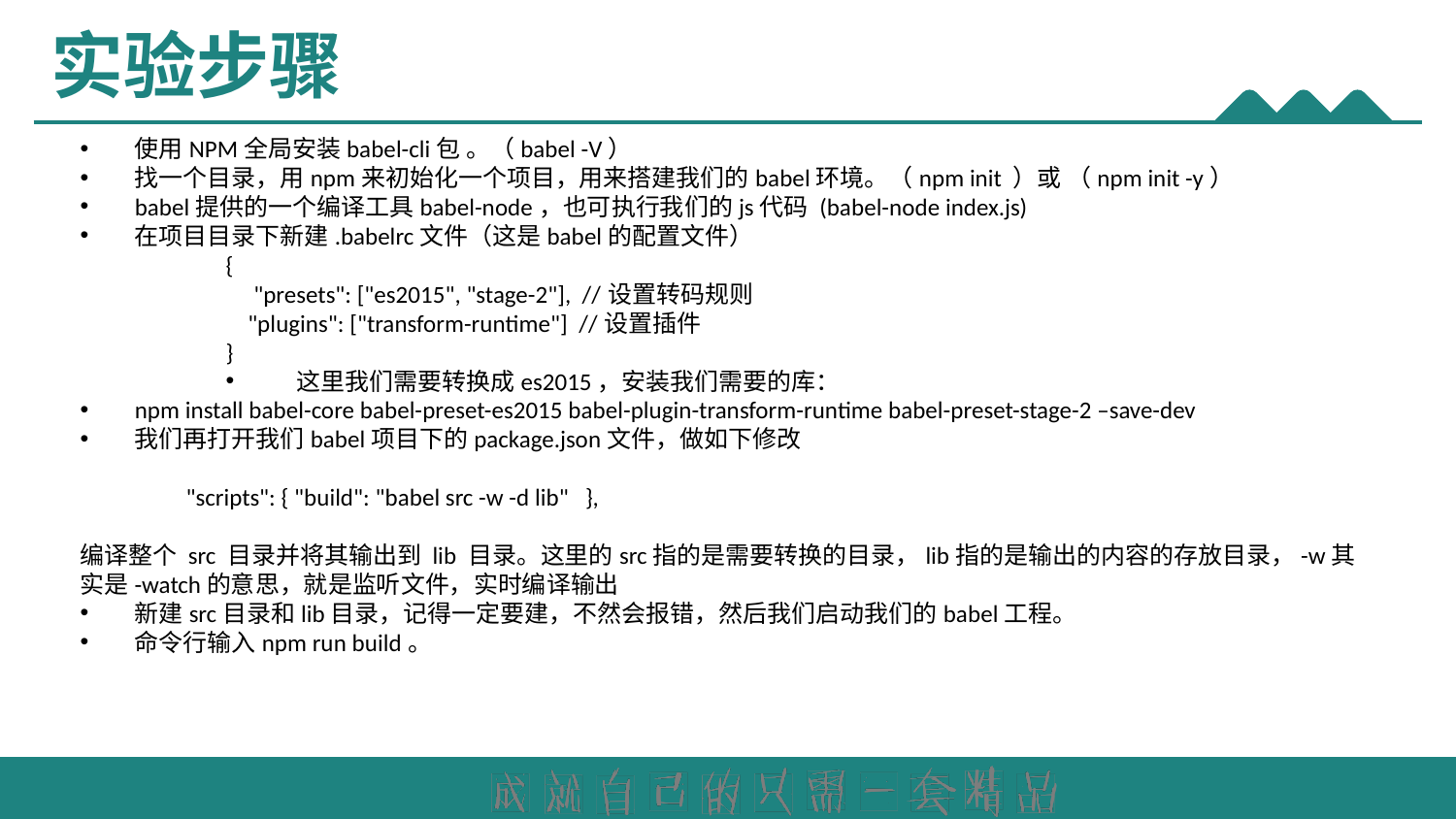

# 实验步骤
使用NPM全局安装babel-cli包 。（babel -V）
找一个目录，用npm来初始化一个项目，用来搭建我们的babel环境。（npm init ）或 （npm init -y）
babel提供的一个编译工具babel-node，也可执行我们的js代码 (babel-node index.js)
在项目目录下新建.babelrc文件（这是babel的配置文件）
{
     "presets": ["es2015", "stage-2"],  //设置转码规则
    "plugins": ["transform-runtime"]  //设置插件
}
  这里我们需要转换成es2015，安装我们需要的库：
npm install babel-core babel-preset-es2015 babel-plugin-transform-runtime babel-preset-stage-2 –save-dev
我们再打开我们babel项目下的package.json文件，做如下修改

                   "scripts": { "build": "babel src -w -d lib"   },

编译整个 src 目录并将其输出到 lib 目录。这里的src指的是需要转换的目录，lib指的是输出的内容的存放目录，-w其实是-watch的意思，就是监听文件，实时编译输出
新建src目录和lib目录，记得一定要建，不然会报错，然后我们启动我们的babel工程。
命令行输入npm run build。